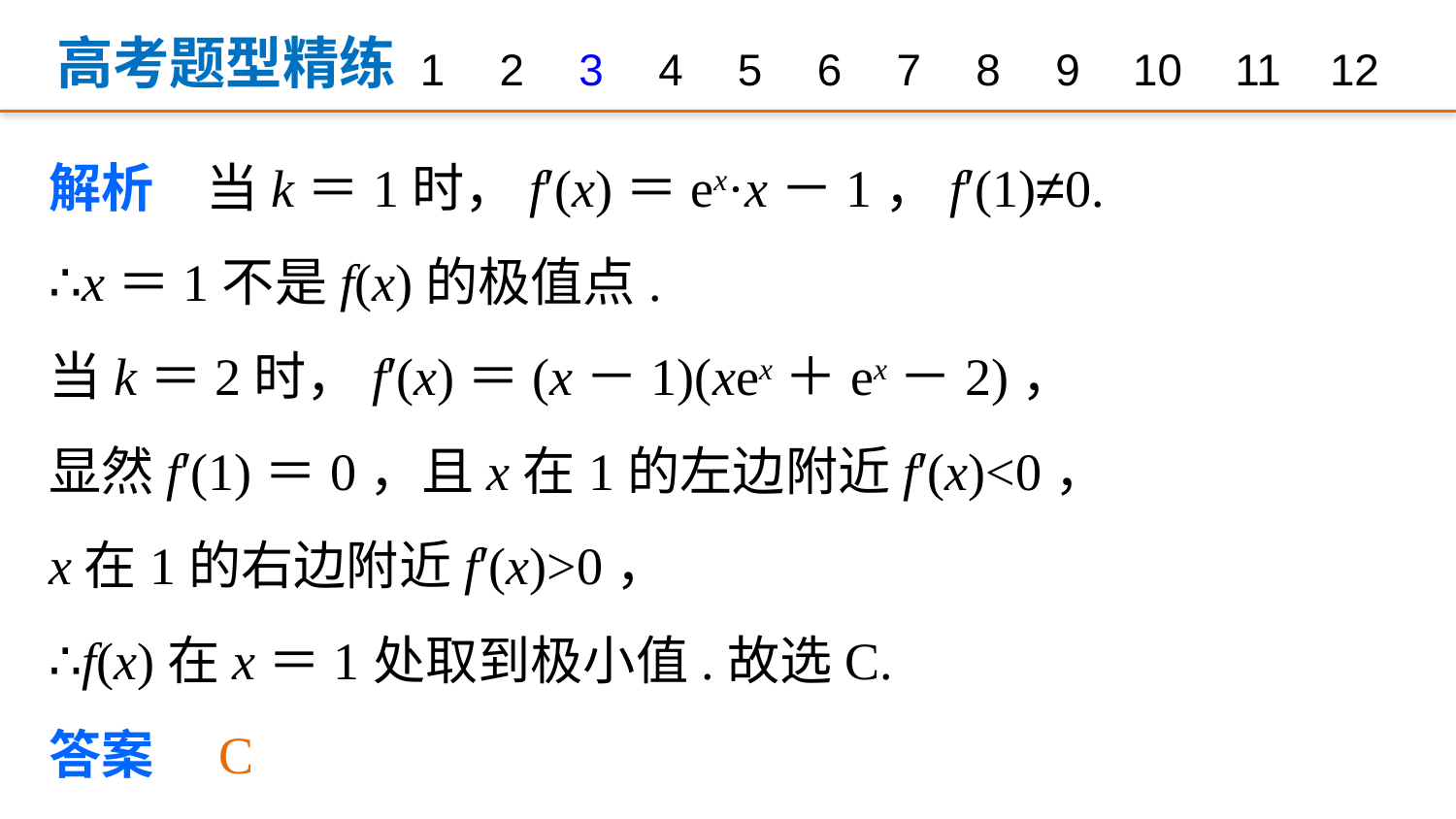

高考题型精练
1
2
3
4
5
6
7
8
9
12
10
11
解析　当k＝1时，f′(x)＝ex·x－1，f′(1)≠0.
∴x＝1不是f(x)的极值点.
当k＝2时，f′(x)＝(x－1)(xex＋ex－2)，
显然f′(1)＝0，且x在1的左边附近f′(x)<0，
x在1的右边附近f′(x)>0，
∴f(x)在x＝1处取到极小值.故选C.
答案　C